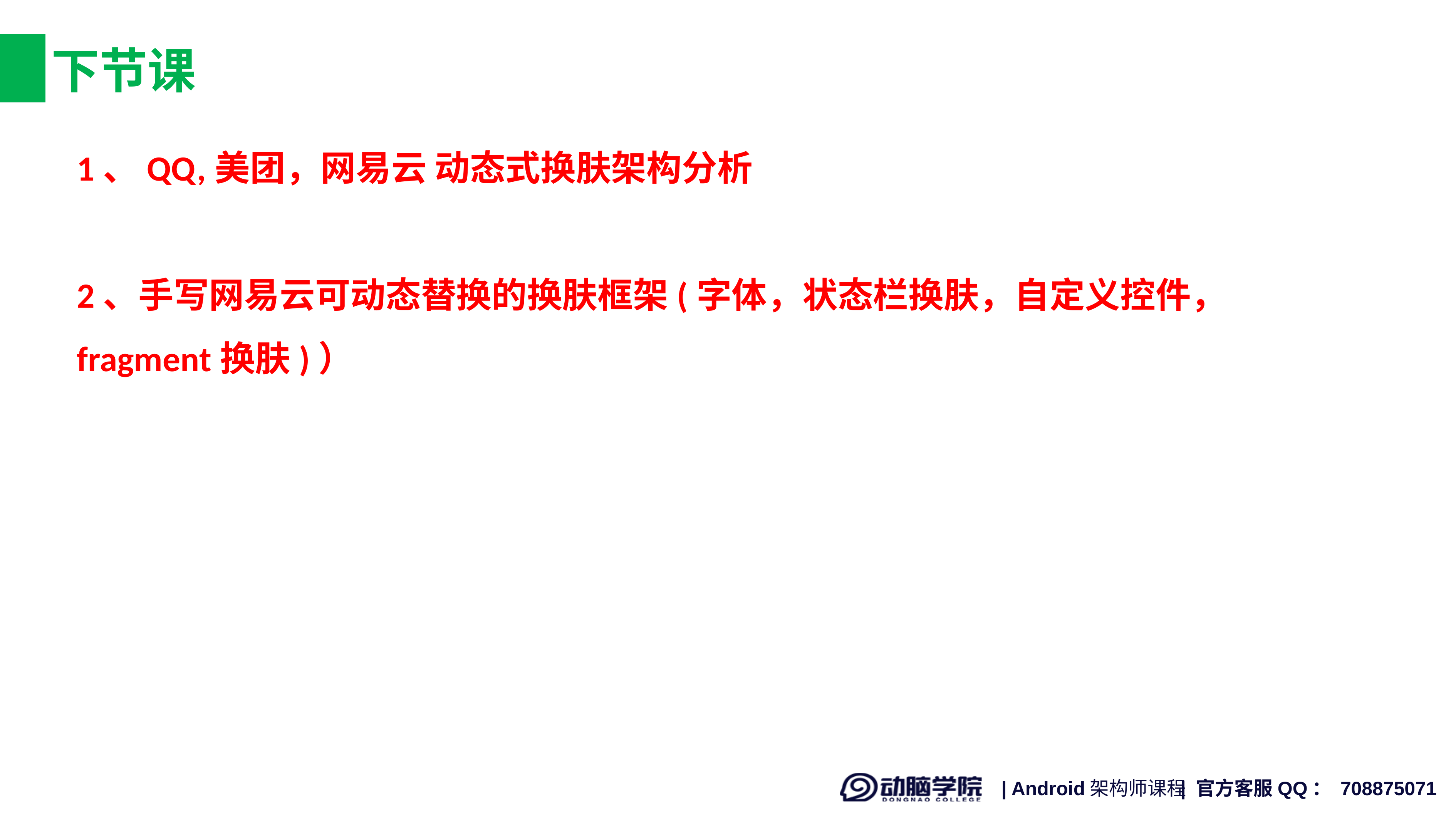

# 下节课

1、QQ,美团，网易云 动态式换肤架构分析

2、手写网易云可动态替换的换肤框架(字体，状态栏换肤，自定义控件，
fragment换肤)）